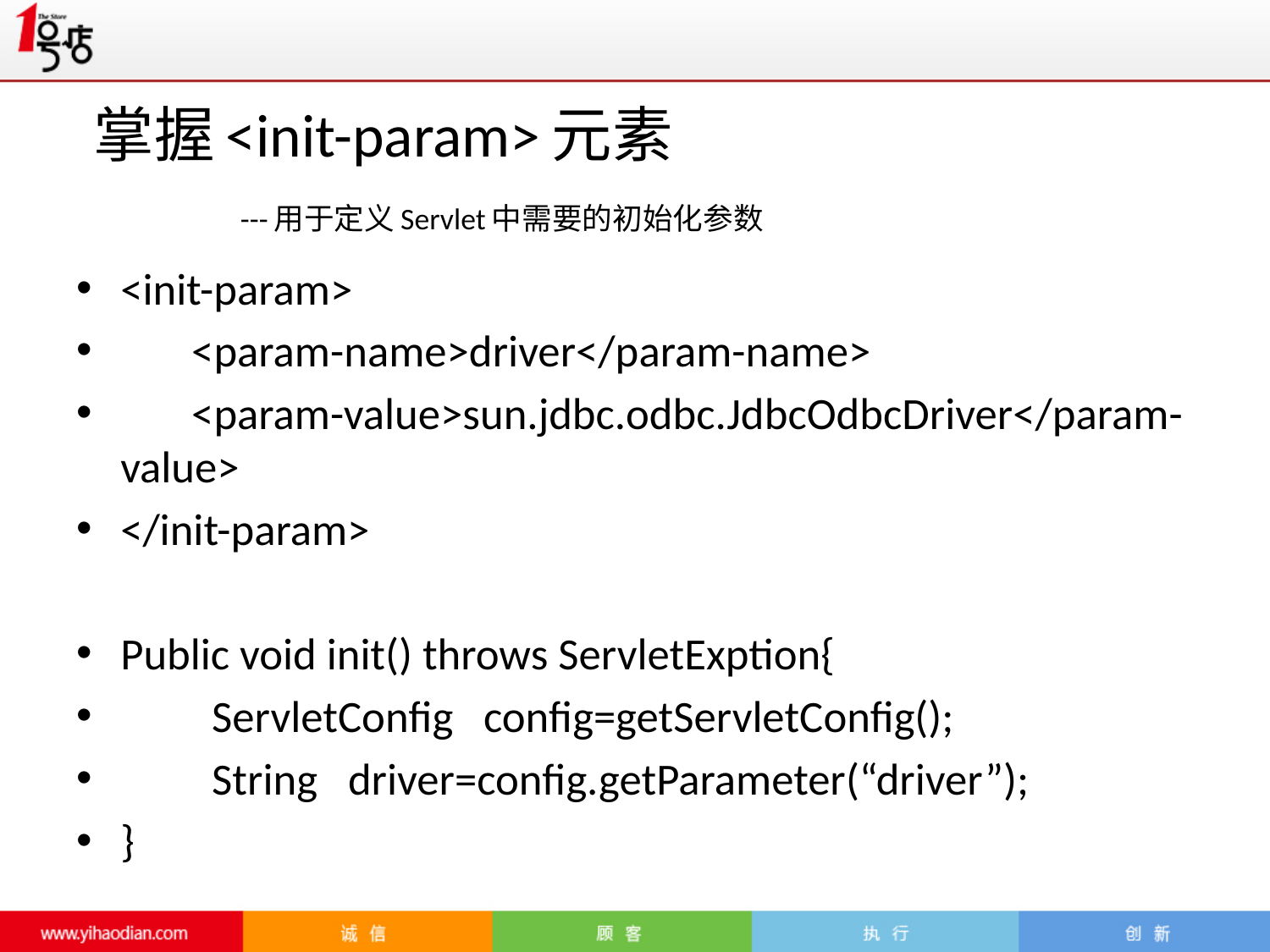

掌握<init-param>元素
          ---用于定义Servlet中需要的初始化参数
<init-param>
       <param-name>driver</param-name>
       <param-value>sun.jdbc.odbc.JdbcOdbcDriver</param-value>
</init-param>

Public void init() throws ServletExption{
         ServletConfig   config=getServletConfig();
         String   driver=config.getParameter(“driver”);
}